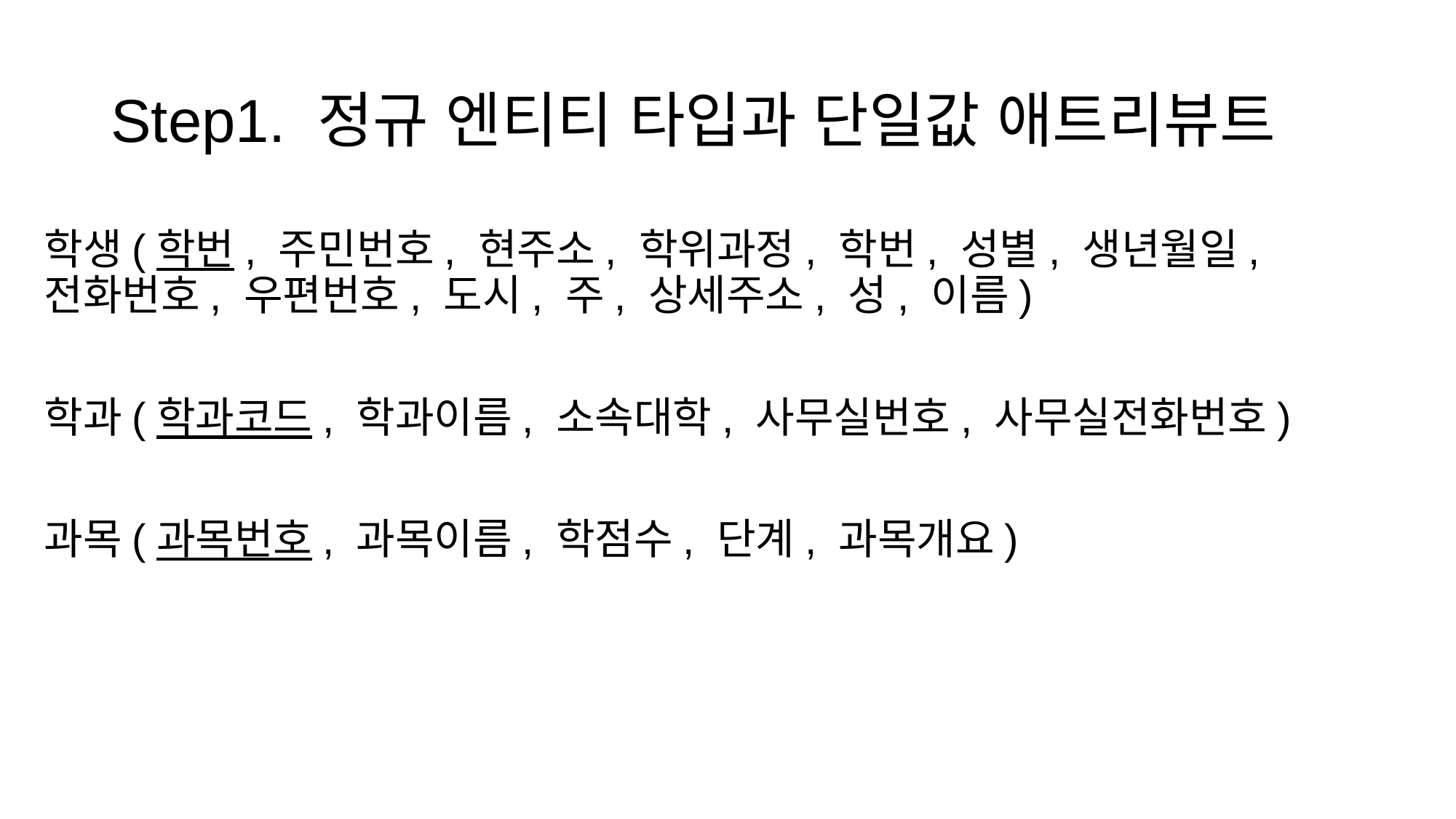

# Step1. 정규 엔티티 타입과 단일값 애트리뷰트
학생(학번, 주민번호, 현주소, 학위과정, 학번, 성별, 생년월일, 전화번호, 우편번호, 도시, 주, 상세주소, 성, 이름)

학과(학과코드, 학과이름, 소속대학, 사무실번호, 사무실전화번호)

과목(과목번호, 과목이름, 학점수, 단계, 과목개요)